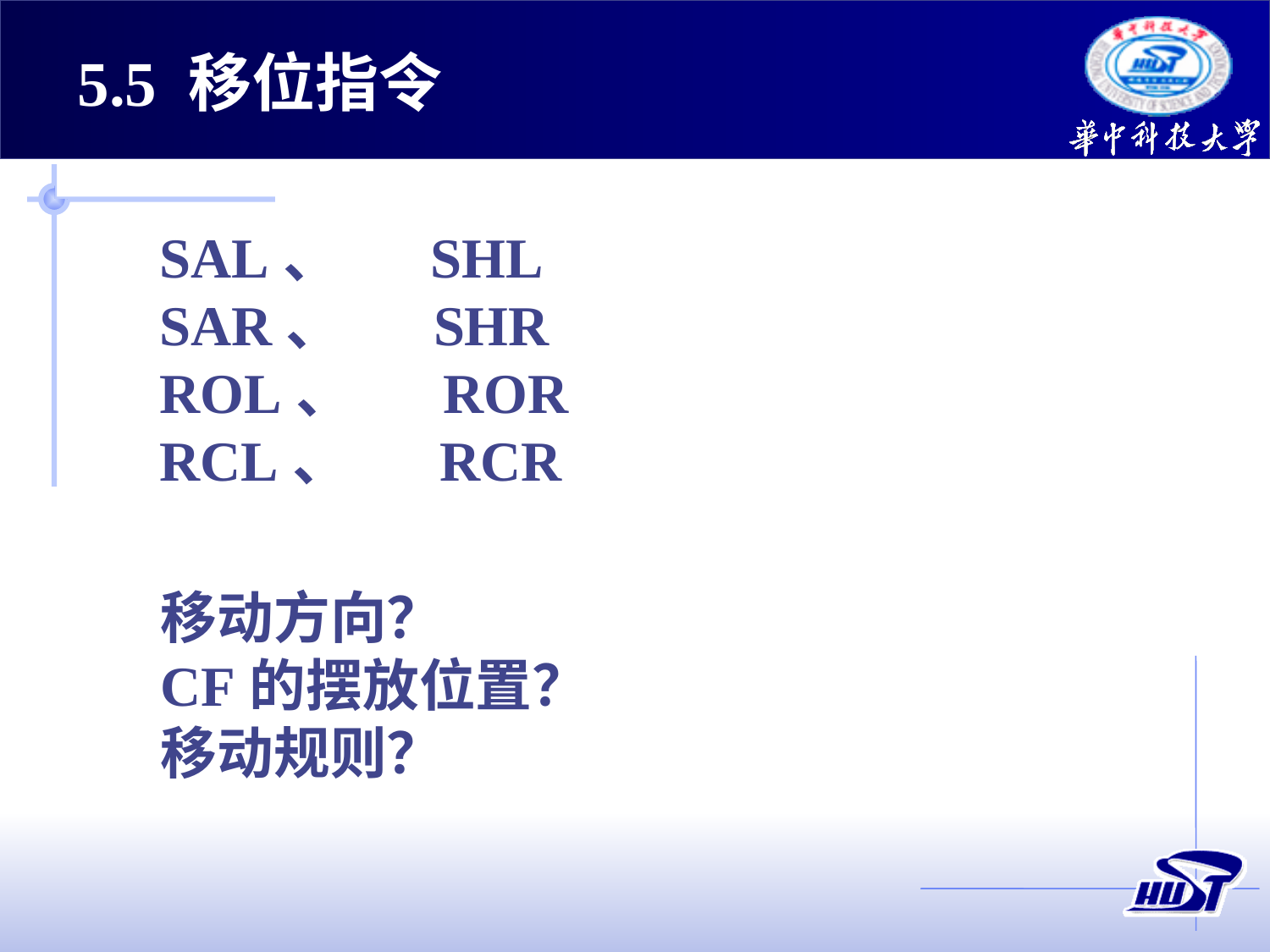

5.5 移位指令
SAL、      SHL
SAR、      SHR
ROL、      ROR
RCL、      RCR
移动方向？
CF的摆放位置？
移动规则？